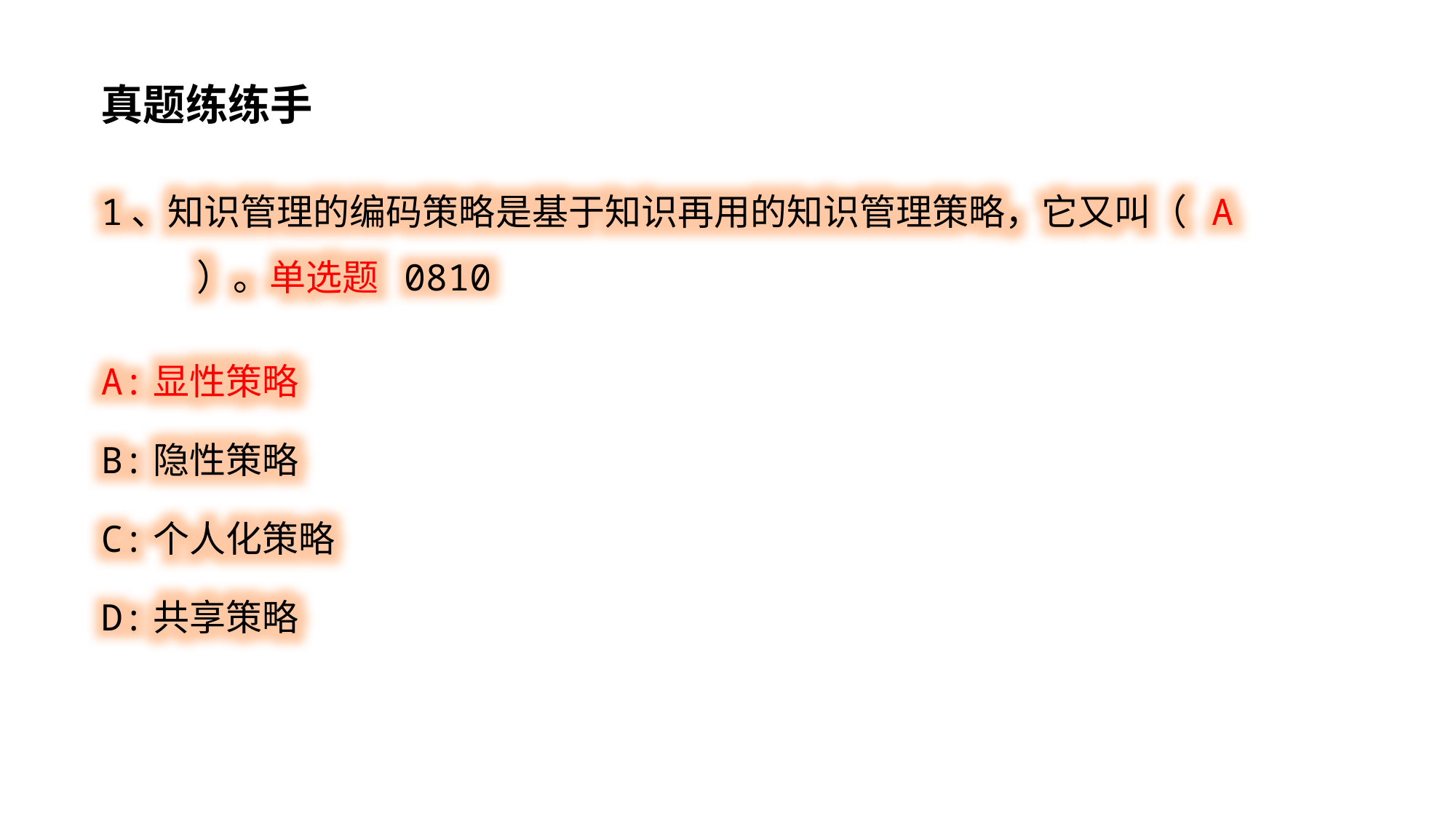

真题练练手
1、知识管理的编码策略是基于知识再用的知识管理策略，它又叫（  A         ）。单选题  0810

A:显性策略

B:隐性策略

C:个人化策略

D:共享策略